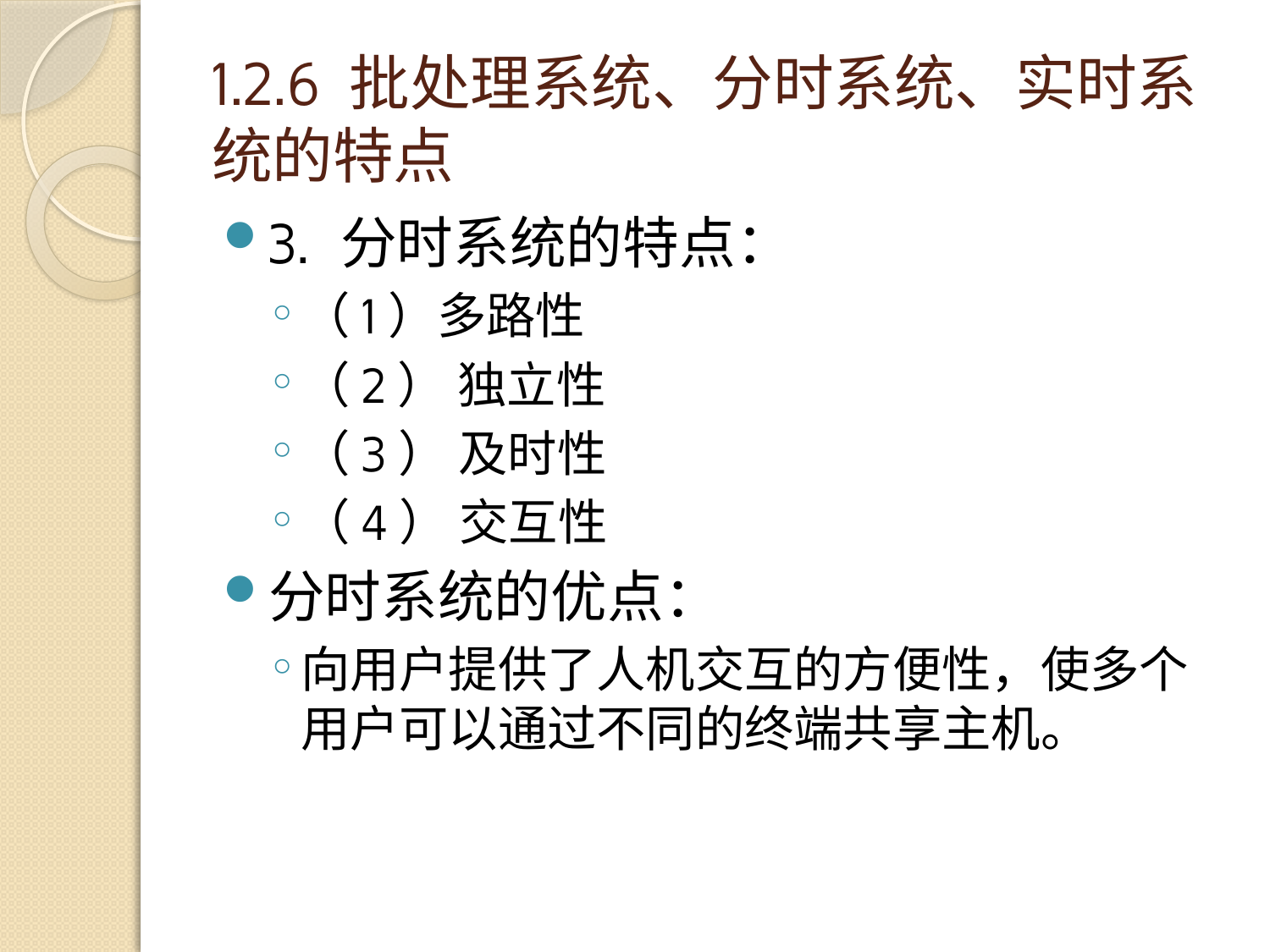

# 1.2.6 批处理系统、分时系统、实时系统的特点
3. 分时系统的特点：
（1）多路性
（2） 独立性
（3） 及时性
（4） 交互性
分时系统的优点：
向用户提供了人机交互的方便性，使多个用户可以通过不同的终端共享主机。